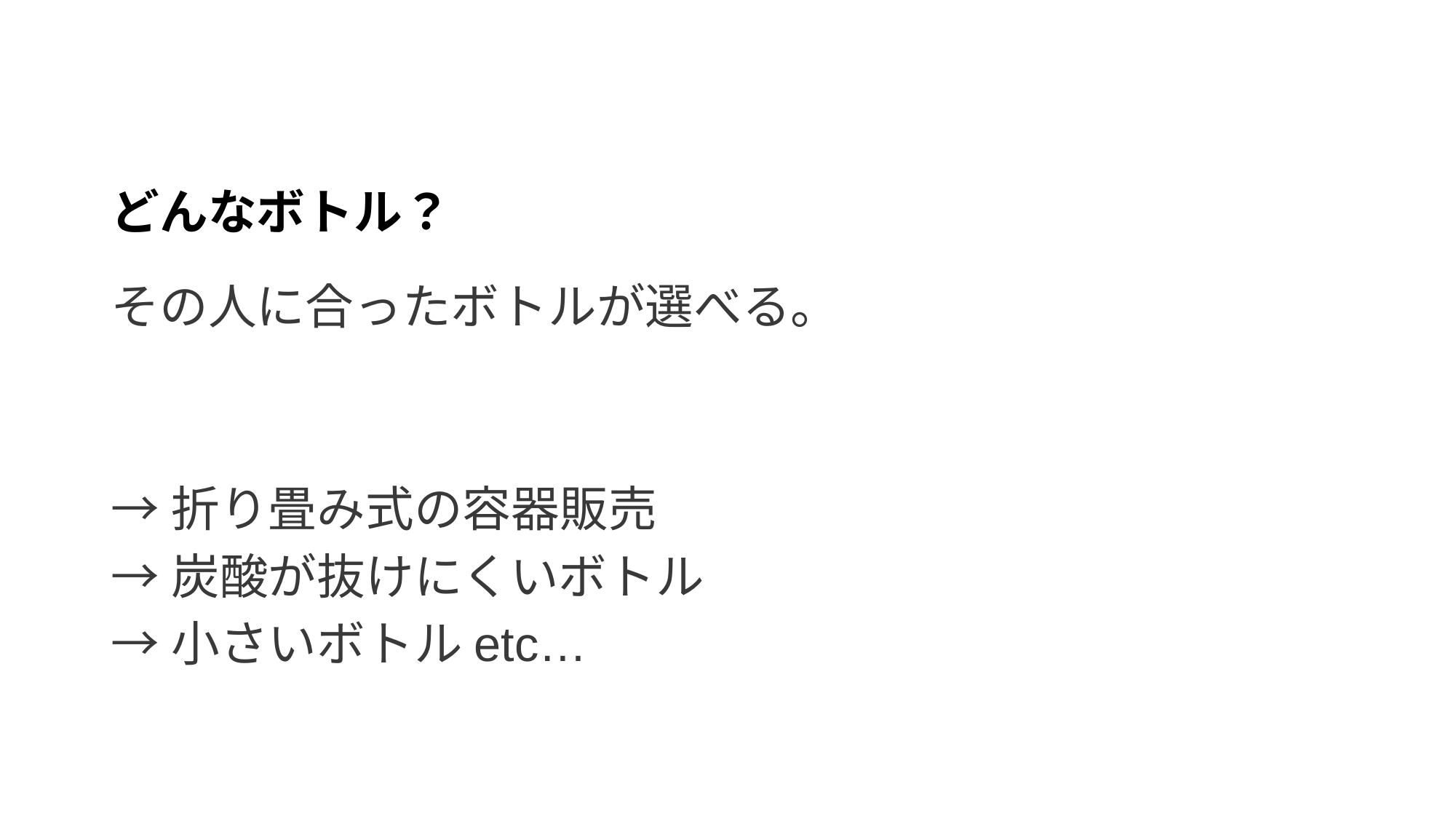

# どんなボトル？
その人に合ったボトルが選べる。

→折り畳み式の容器販売
→炭酸が抜けにくいボトル
→小さいボトルetc…